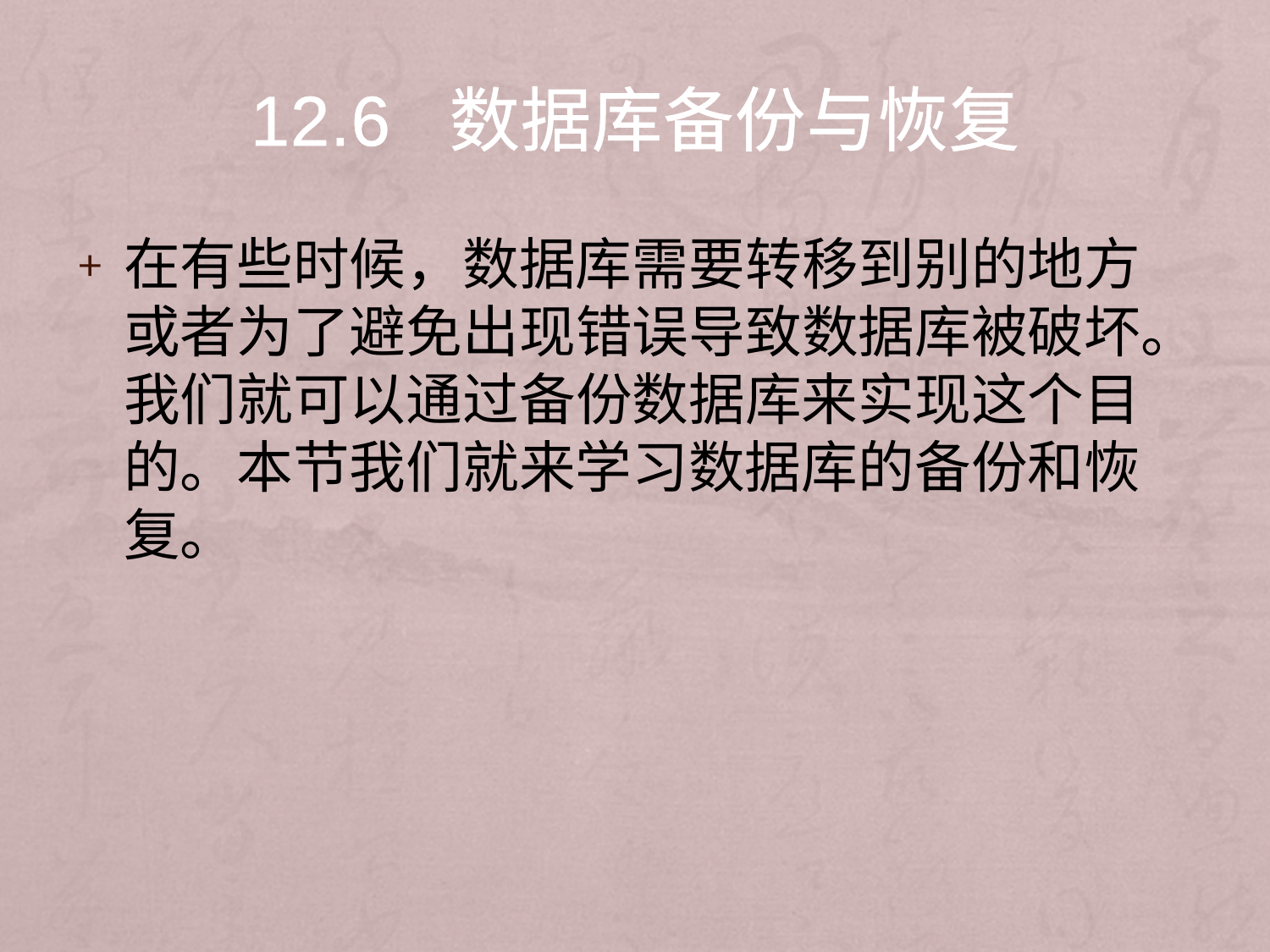

# 12.6  数据库备份与恢复
在有些时候，数据库需要转移到别的地方或者为了避免出现错误导致数据库被破坏。我们就可以通过备份数据库来实现这个目的。本节我们就来学习数据库的备份和恢复。